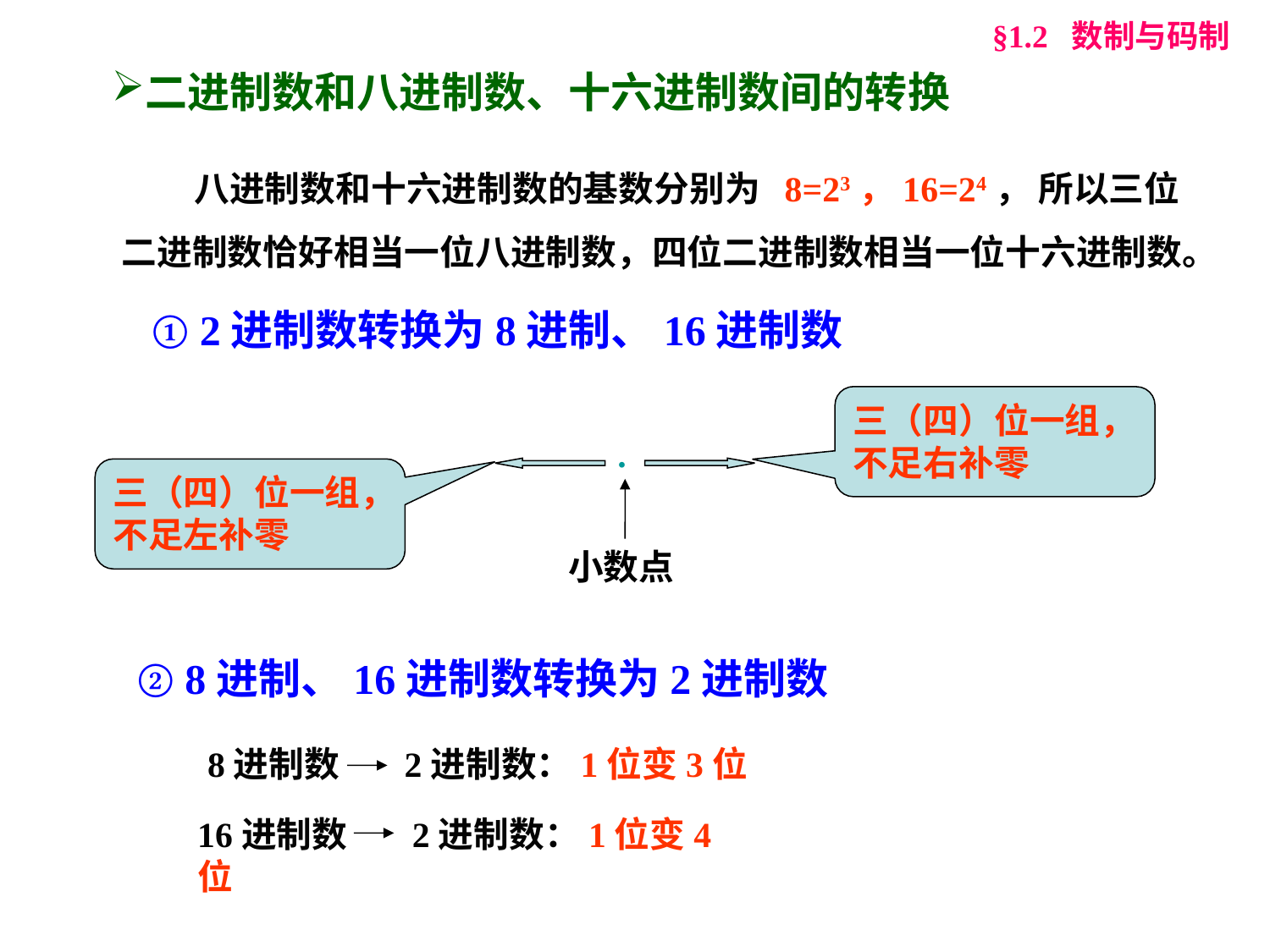

§1.2  数制与码制
二进制数和八进制数、十六进制数间的转换
        八进制数和十六进制数的基数分别为  8=23，16=24， 所以三位二进制数恰好相当一位八进制数，四位二进制数相当一位十六进制数。
 ① 2进制数转换为8进制、16进制数
三（四）位一组，不足右补零
.

三（四）位一组，不足左补零

小数点
② 8进制、16进制数转换为2进制数
8进制数       2进制数：1位变3位

16进制数       2进制数：1位变4位